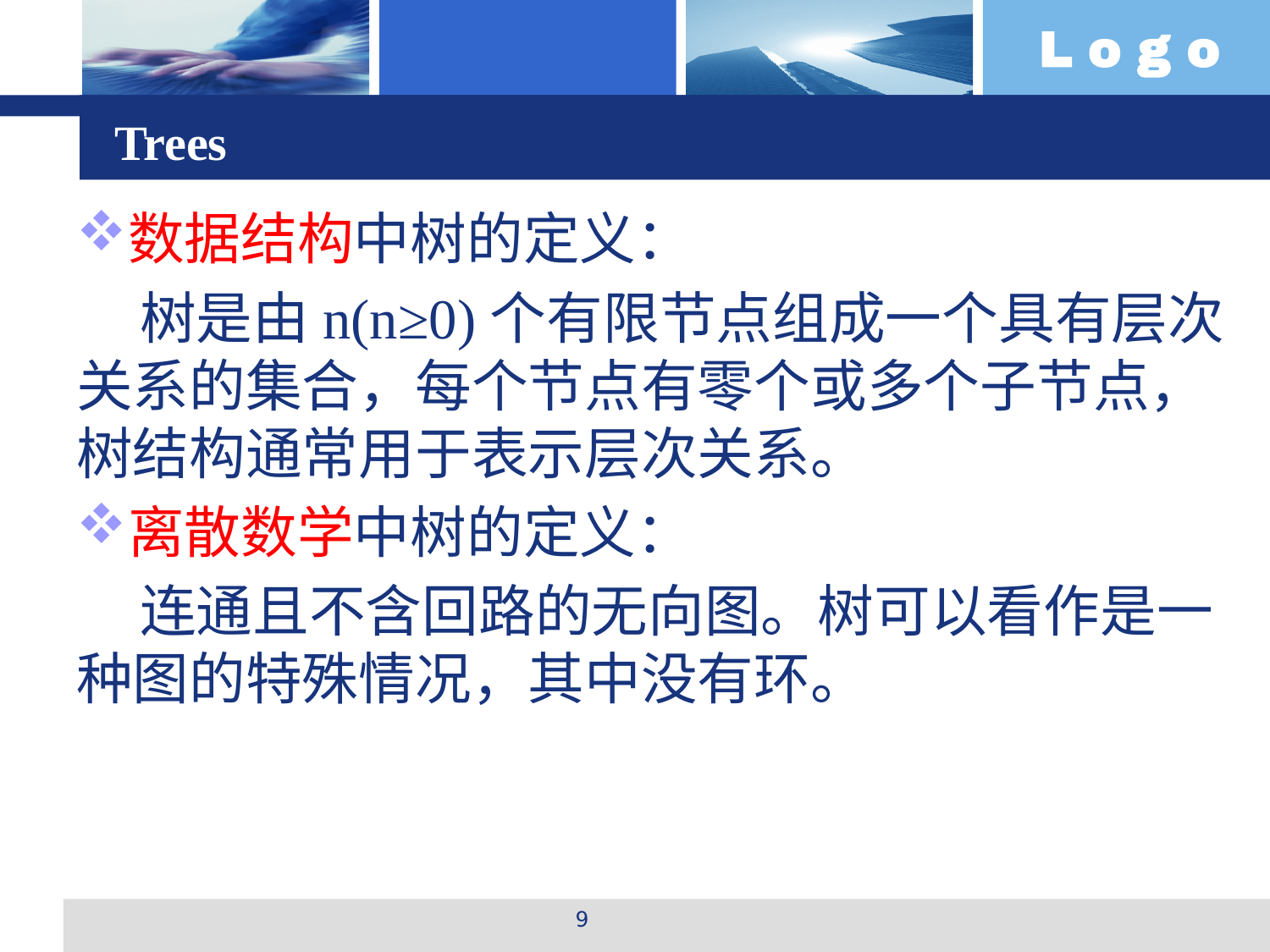

# Trees
数据结构中树的定义：
树是由n(n≥0)个有限节点组成一个具有层次关系的集合，每个节点有零个或多个子节点，树结构通常用于表示层次关系。
离散数学中树的定义：
连通且不含回路的无向图。树可以看作是一种图的特殊情况，其中没有环。
9